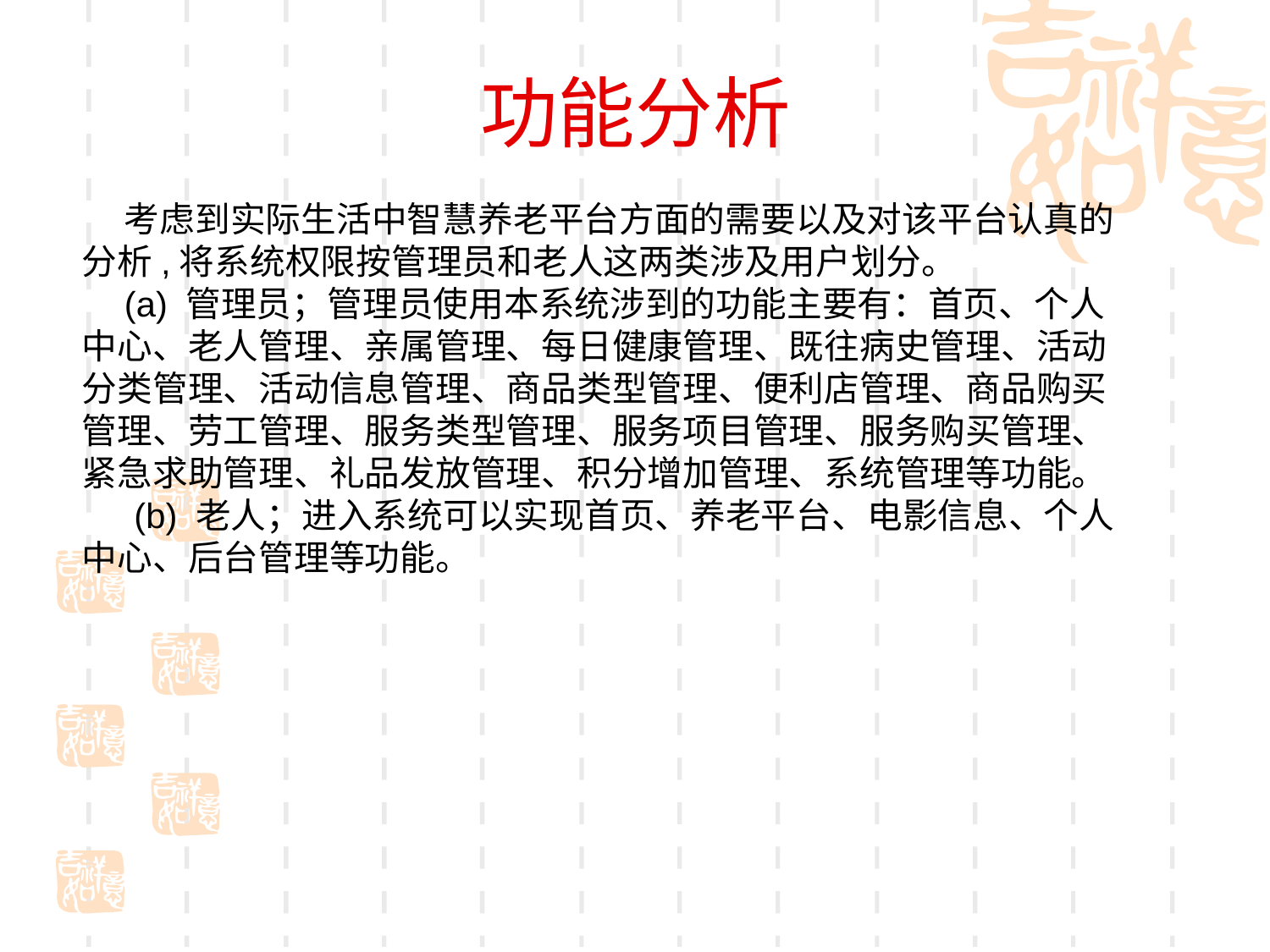

# 功能分析
考虑到实际生活中智慧养老平台方面的需要以及对该平台认真的分析,将系统权限按管理员和老人这两类涉及用户划分。
(a) 管理员；管理员使用本系统涉到的功能主要有：首页、个人中心、老人管理、亲属管理、每日健康管理、既往病史管理、活动分类管理、活动信息管理、商品类型管理、便利店管理、商品购买管理、劳工管理、服务类型管理、服务项目管理、服务购买管理、紧急求助管理、礼品发放管理、积分增加管理、系统管理等功能。
 (b) 老人；进入系统可以实现首页、养老平台、电影信息、个人中心、后台管理等功能。